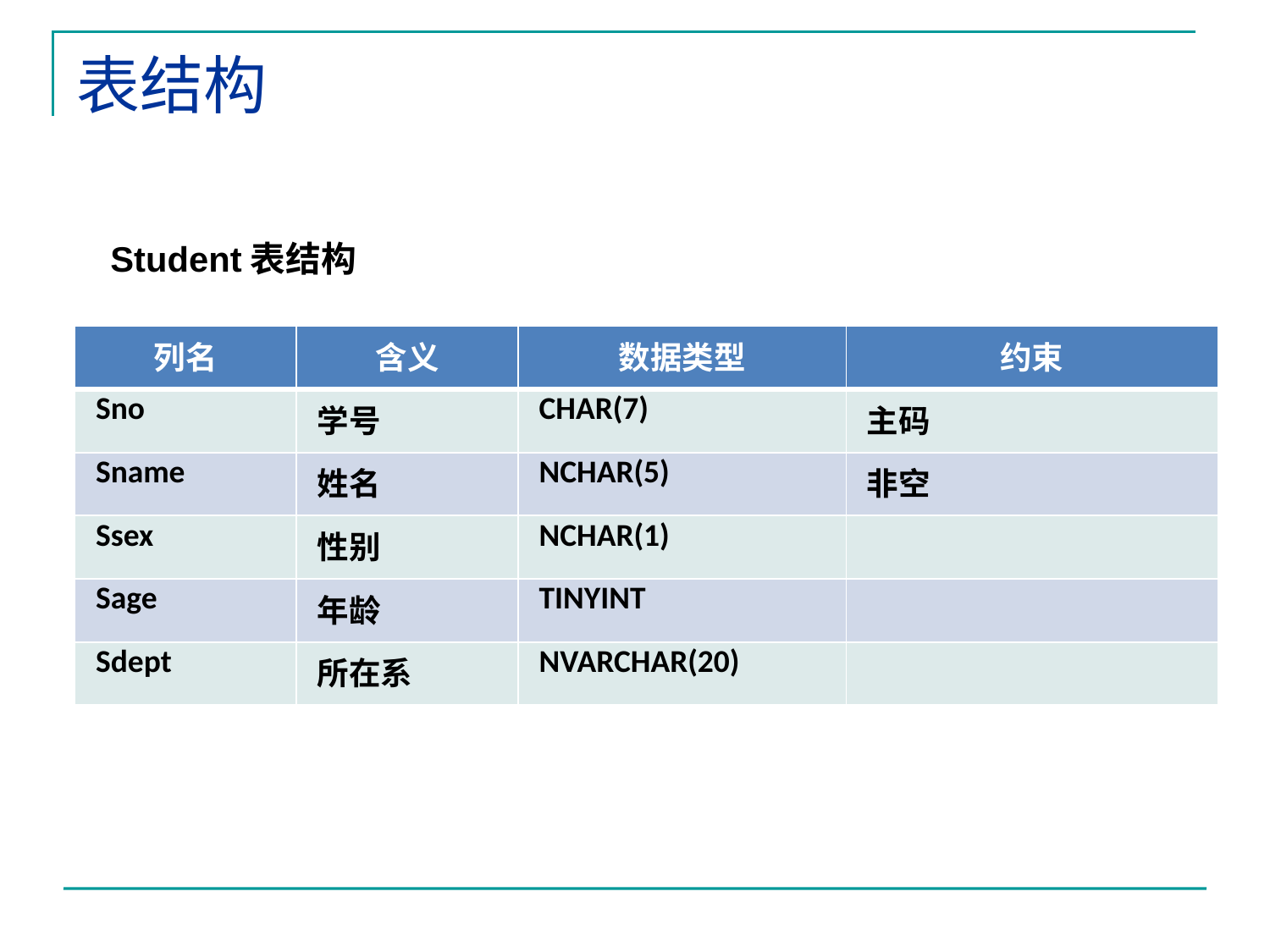

# 表结构
Student表结构
| 列名 | 含义 | 数据类型 | 约束 |
| --- | --- | --- | --- |
| Sno | 学号 | CHAR(7) | 主码 |
| Sname | 姓名 | NCHAR(5) | 非空 |
| Ssex | 性别 | NCHAR(1) |  |
| Sage | 年龄 | TINYINT |  |
| Sdept | 所在系 | NVARCHAR(20) |  |